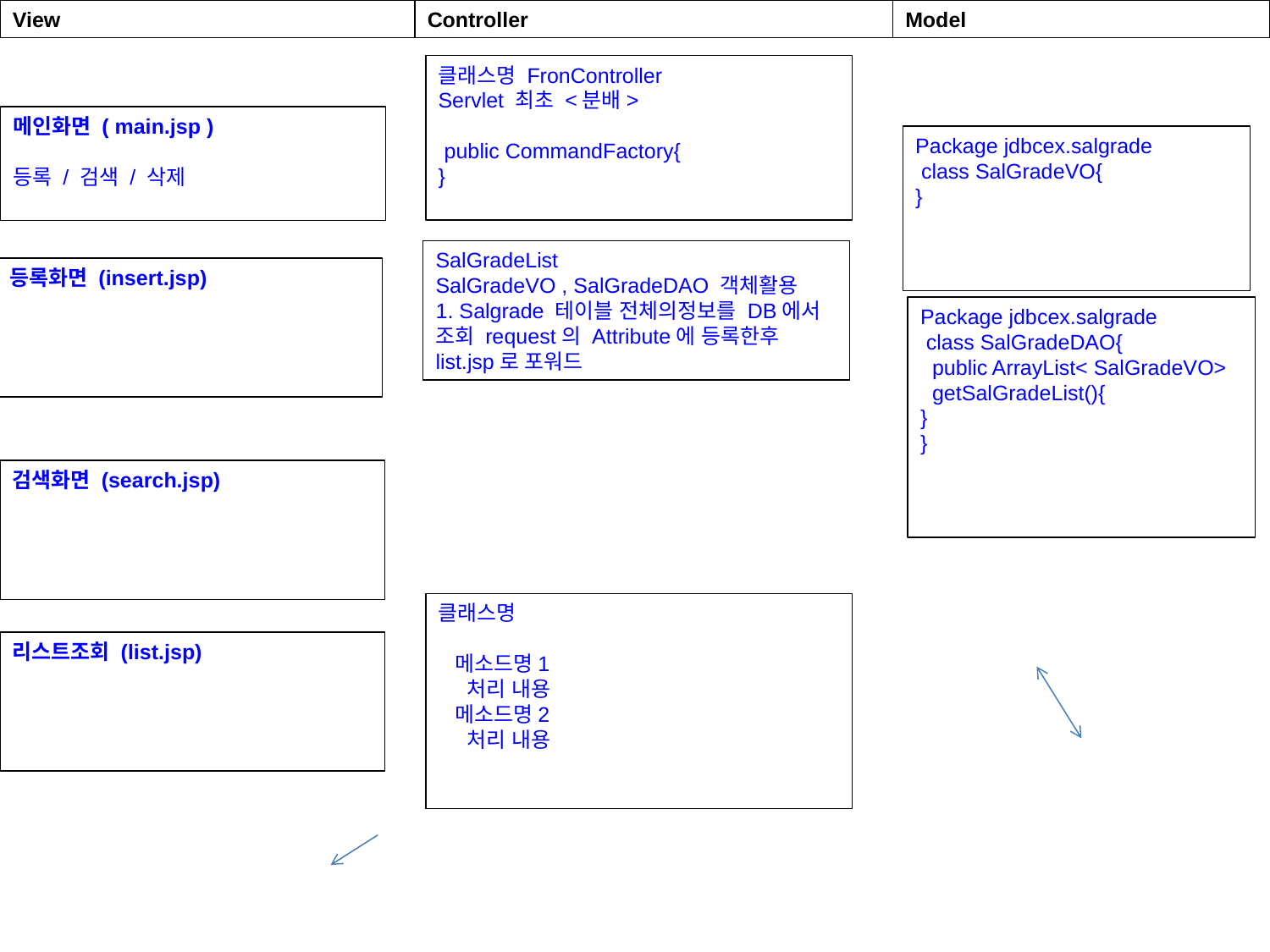

View
Controller
Model
클래스명 FronController
Servlet 최초 <분배>

 public CommandFactory{
}

메인화면 ( main.jsp )

등록 / 검색 / 삭제

Package jdbcex.salgrade
 class SalGradeVO{
}

SalGradeList
SalGradeVO , SalGradeDAO 객체활용
1. Salgrade 테이블 전체의정보를 DB에서 조회 request의 Attribute에 등록한후 list.jsp로 포워드
등록화면 (insert.jsp)

Package jdbcex.salgrade
 class SalGradeDAO{
  public ArrayList< SalGradeVO>
  getSalGradeList(){
}
}

검색화면 (search.jsp)

클래스명

  메소드명1
    처리 내용
  메소드명2
    처리 내용

리스트조회 (list.jsp)